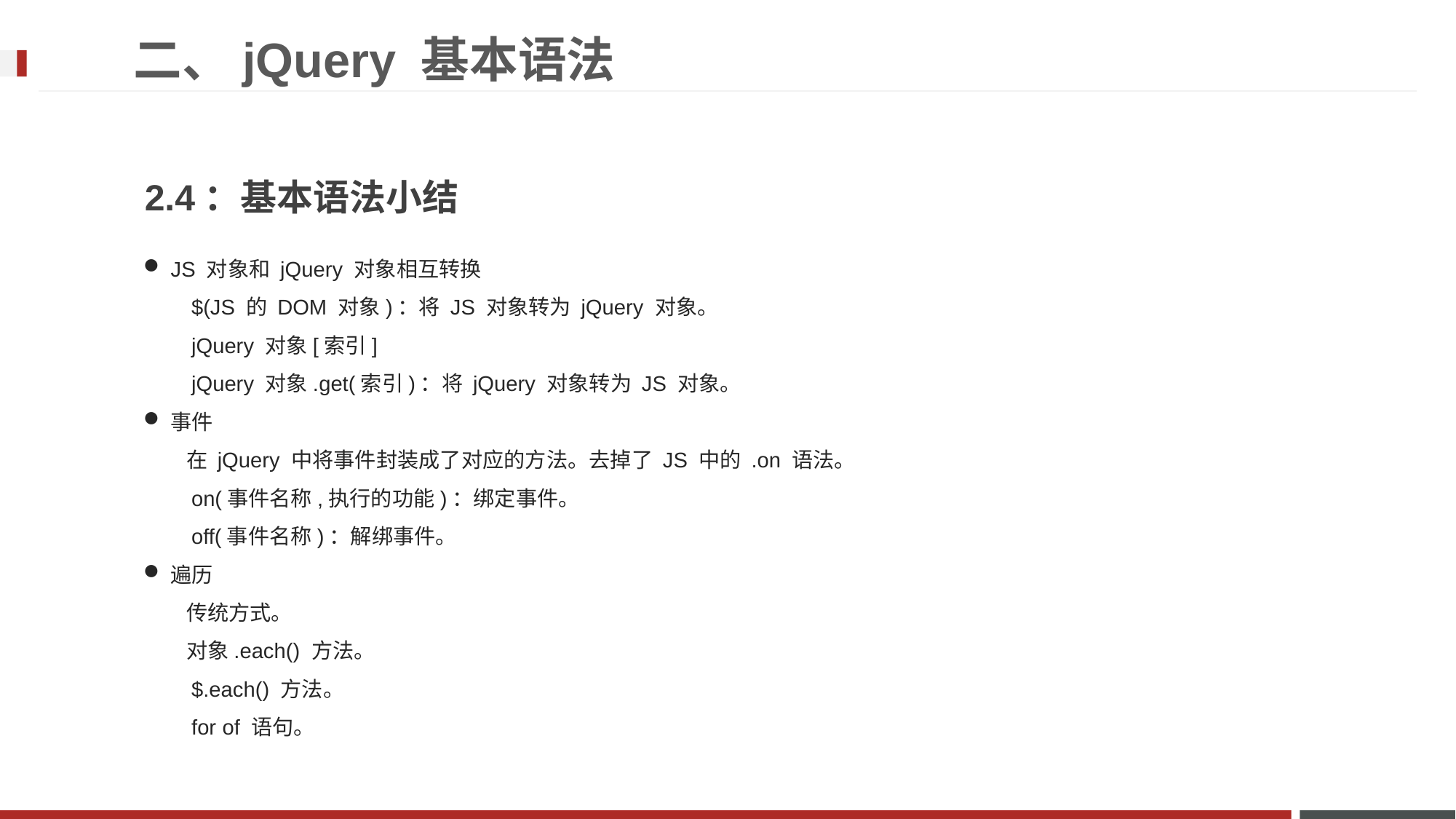

二、jQuery 基本语法
2.4：基本语法小结
JS 对象和 jQuery 对象相互转换
        $(JS 的 DOM 对象)：将 JS 对象转为 jQuery 对象。
        jQuery 对象[索引]
        jQuery 对象.get(索引)：将 jQuery 对象转为 JS 对象。
事件
        在 jQuery 中将事件封装成了对应的方法。去掉了 JS 中的 .on 语法。
        on(事件名称,执行的功能)：绑定事件。
        off(事件名称)：解绑事件。
遍历
        传统方式。
        对象.each() 方法。
        $.each() 方法。
        for of 语句。